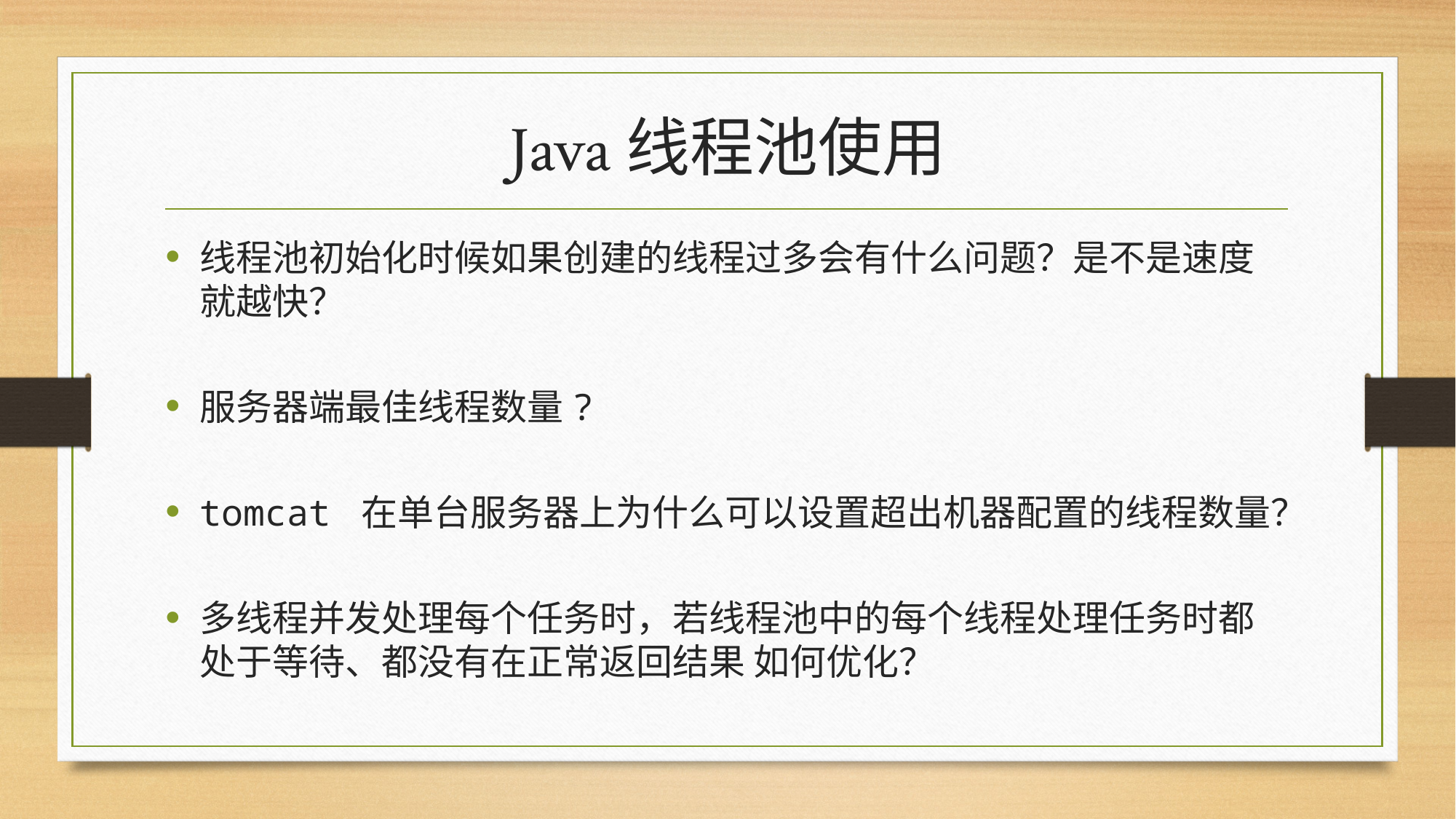

# Java线程池使用
线程池初始化时候如果创建的线程过多会有什么问题？是不是速度就越快？

服务器端最佳线程数量?

tomcat 在单台服务器上为什么可以设置超出机器配置的线程数量？

多线程并发处理每个任务时，若线程池中的每个线程处理任务时都处于等待、都没有在正常返回结果 如何优化？